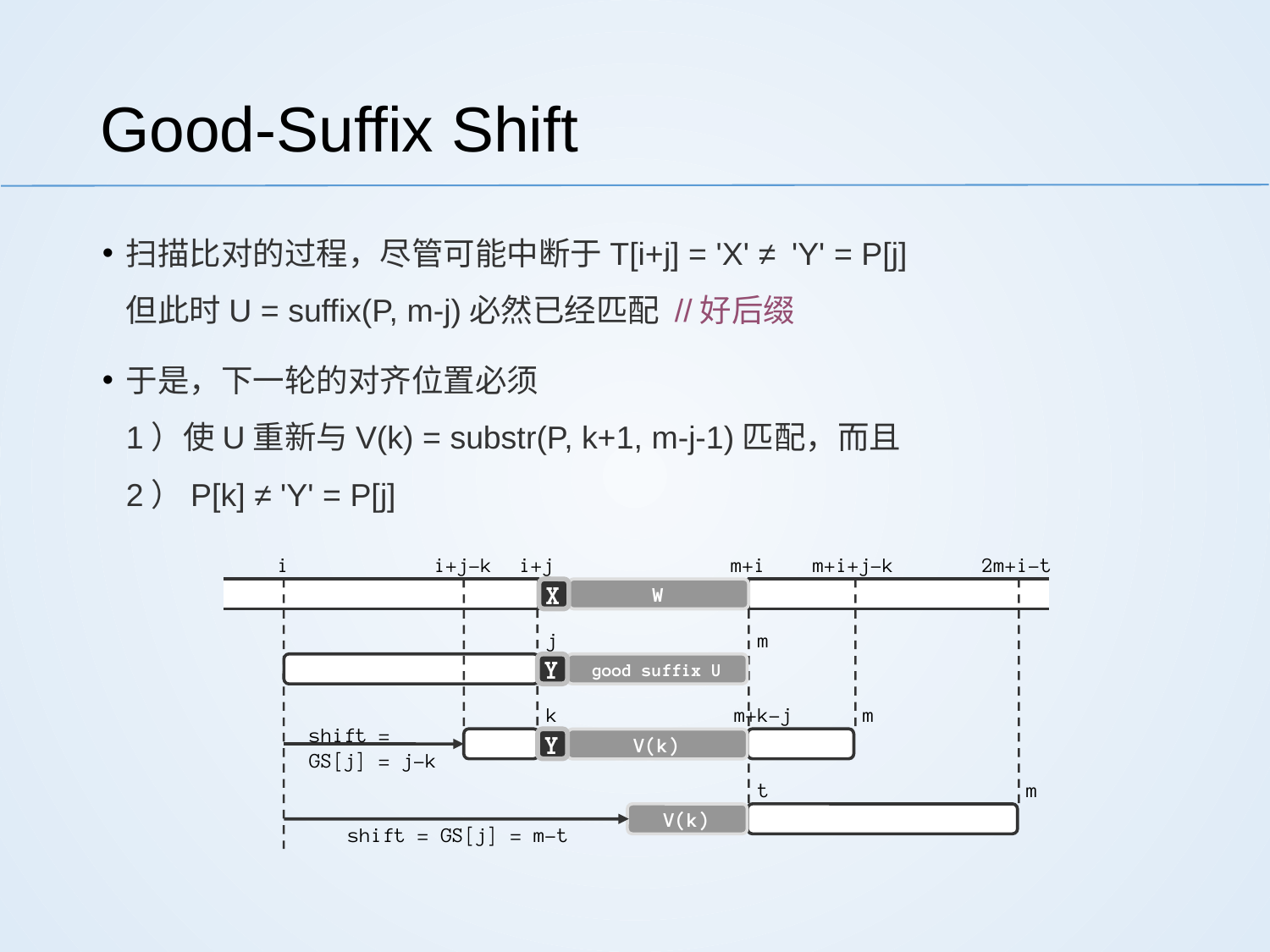

# Good-Suffix Shift
扫描比对的过程，尽管可能中断于T[i+j] = 'X' ≠ 'Y' = P[j]
但此时U = suffix(P, m-j)必然已经匹配 //好后缀
于是，下一轮的对齐位置必须
1）使U重新与V(k) = substr(P, k+1, m-j-1)匹配，而且
2）P[k] ≠ 'Y' = P[j]
m+i
i
i+j-k
i+j
m+i+j-k
2m+i-t

X
W

j
m

Y
good suffix U
k
m+k-j
m
shift =
GS[j] = j-k

Y

V(k)

t
m
V(k)

shift = GS[j] = m-t